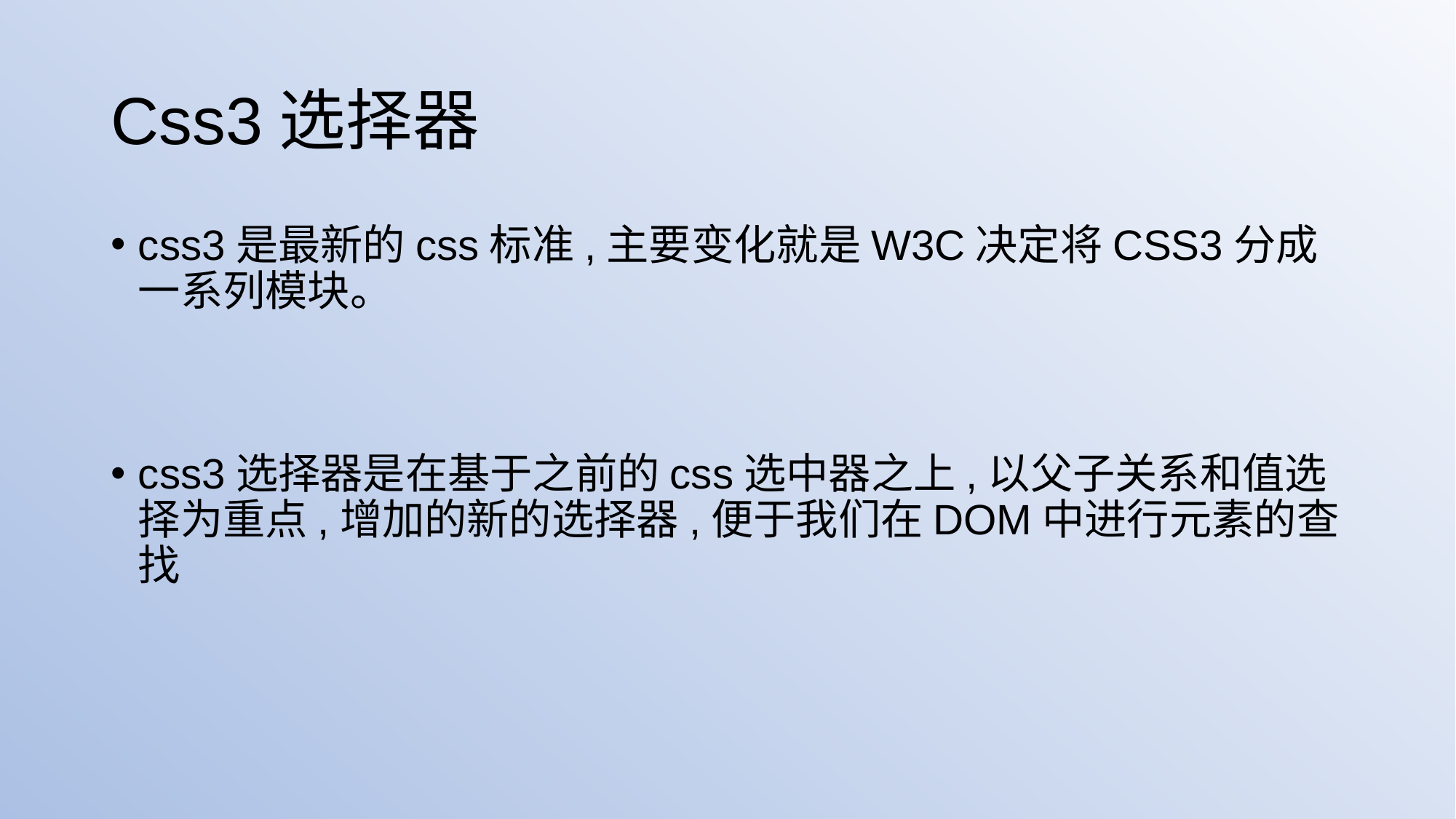

# Css3选择器
css3是最新的css标准,主要变化就是W3C决定将CSS3分成一系列模块。

css3选择器是在基于之前的css选中器之上,以父子关系和值选择为重点,增加的新的选择器,便于我们在DOM中进行元素的查找